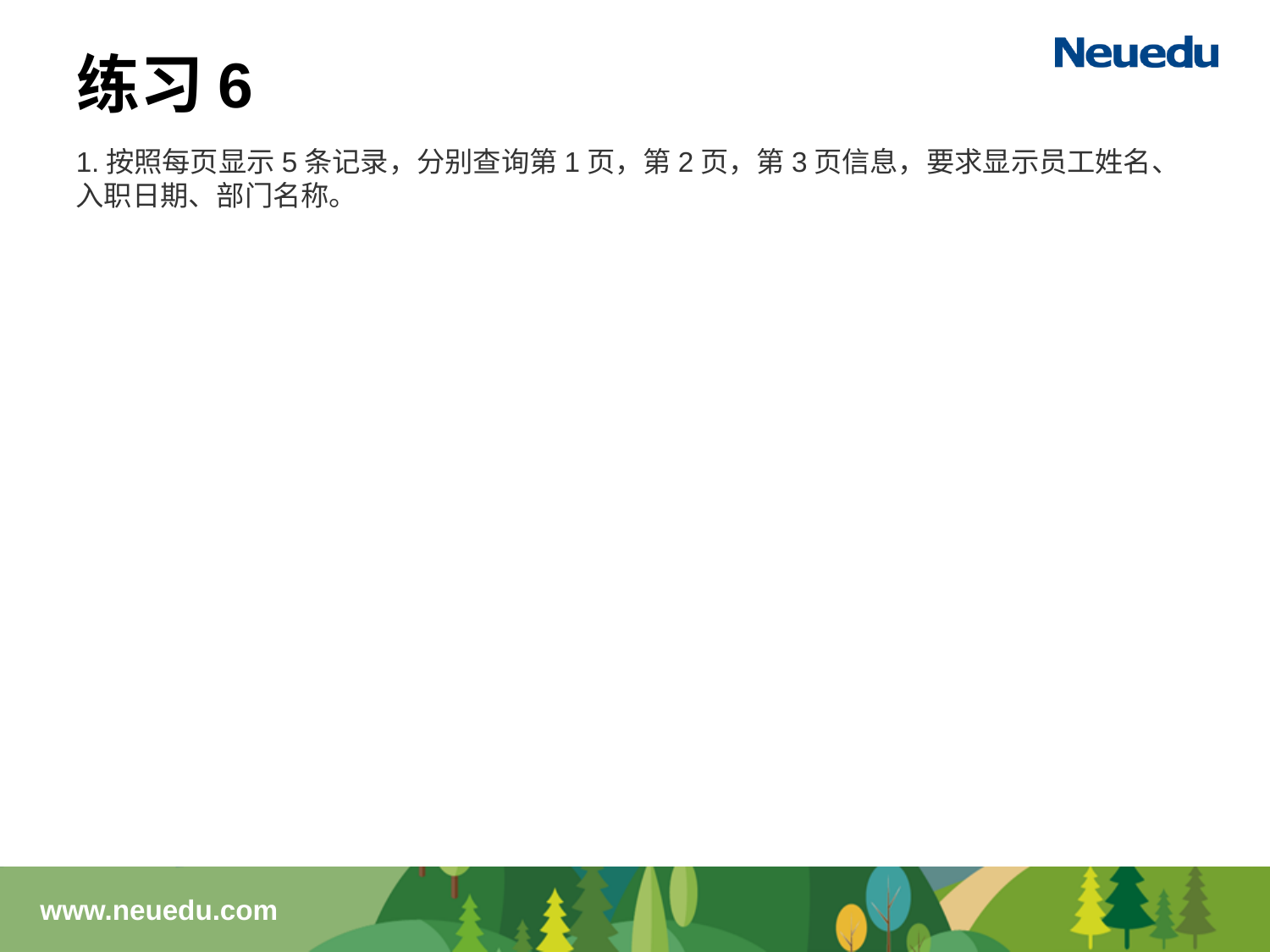

练习6
1.按照每页显示5条记录，分别查询第1页，第2页，第3页信息，要求显示员工姓名、入职日期、部门名称。